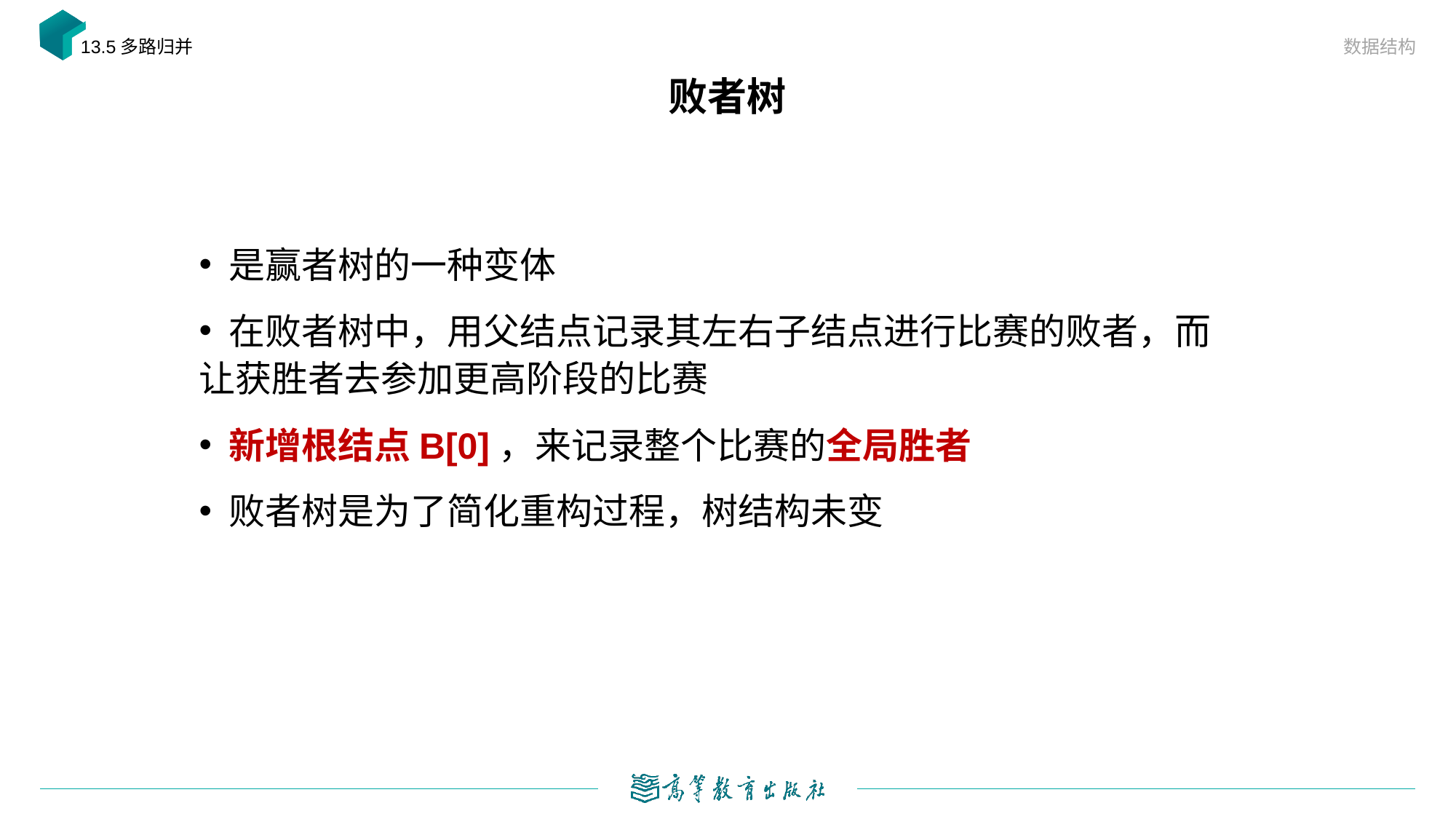

数据结构
13.5多路归并
# 败者树
 是赢者树的一种变体
 在败者树中，用父结点记录其左右子结点进行比赛的败者，而让获胜者去参加更高阶段的比赛
 新增根结点B[0]，来记录整个比赛的全局胜者
 败者树是为了简化重构过程，树结构未变